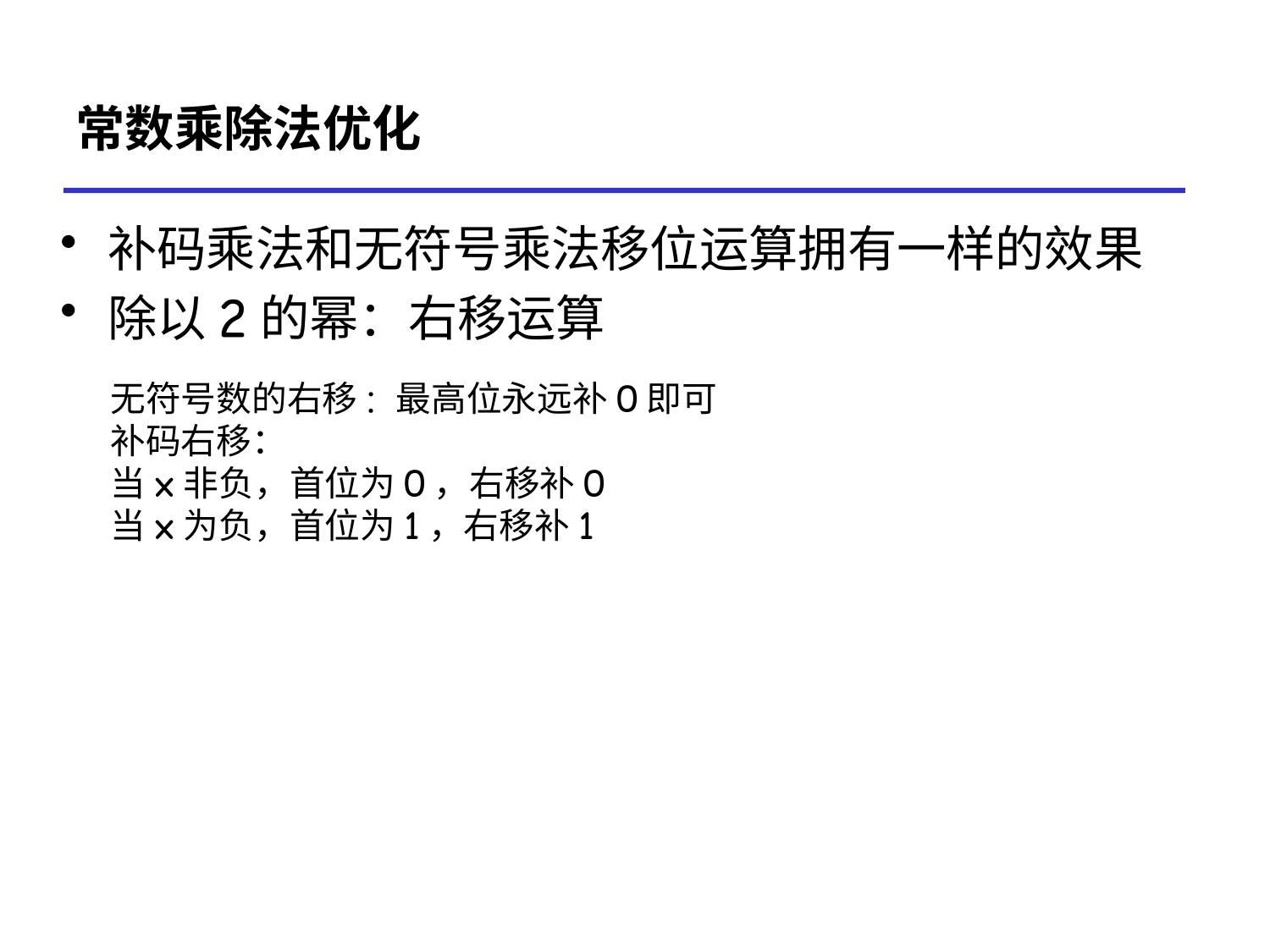

# 常数乘除法优化
补码乘法和无符号乘法移位运算拥有一样的效果
除以2的幂：右移运算
无符号数的右移: 最高位永远补0即可
补码右移：
当x非负，首位为0，右移补0
当x为负，首位为1，右移补1